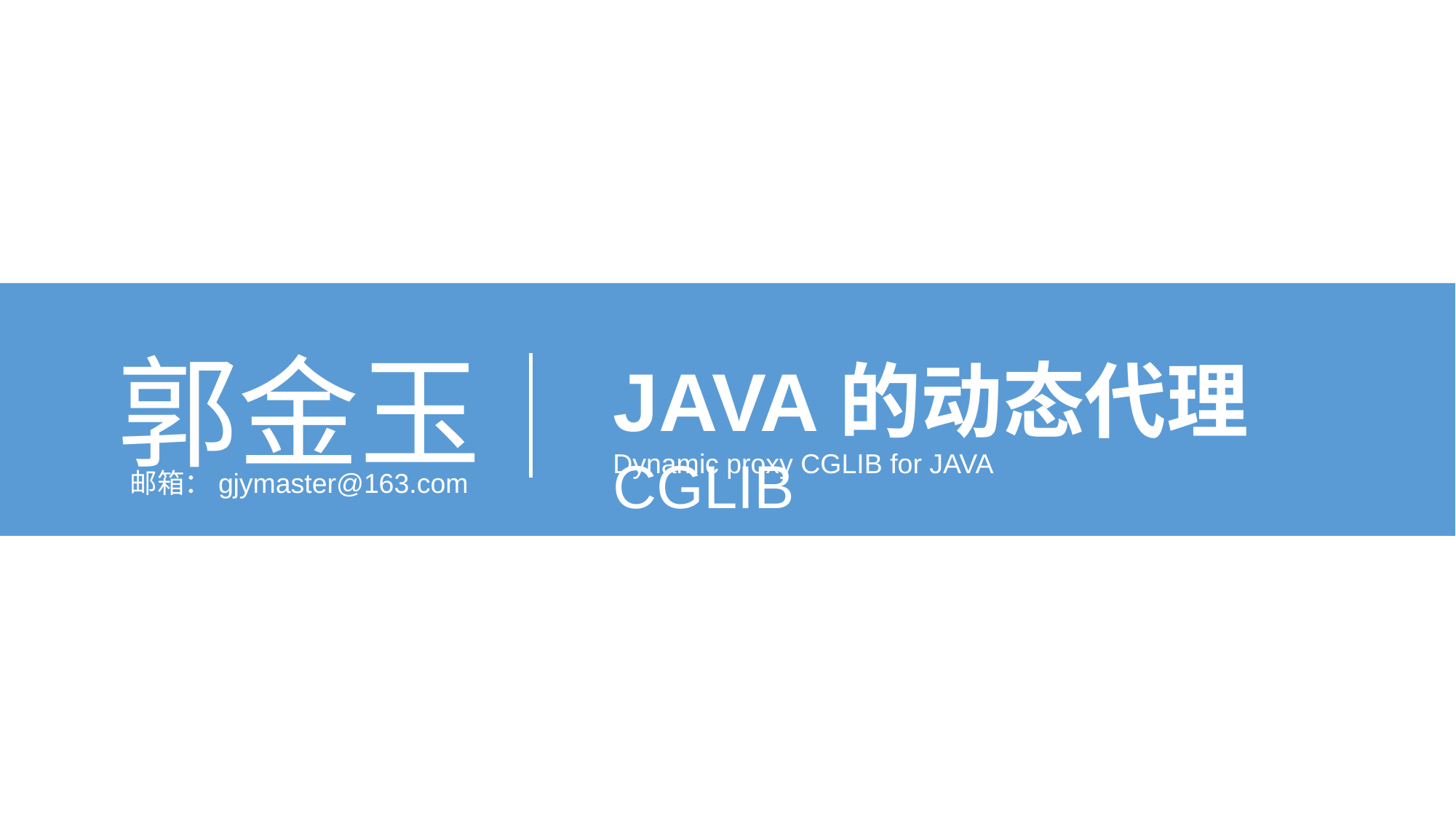

郭金玉
JAVA的动态代理CGLIB
Dynamic proxy CGLIB for JAVA
邮箱：gjymaster@163.com